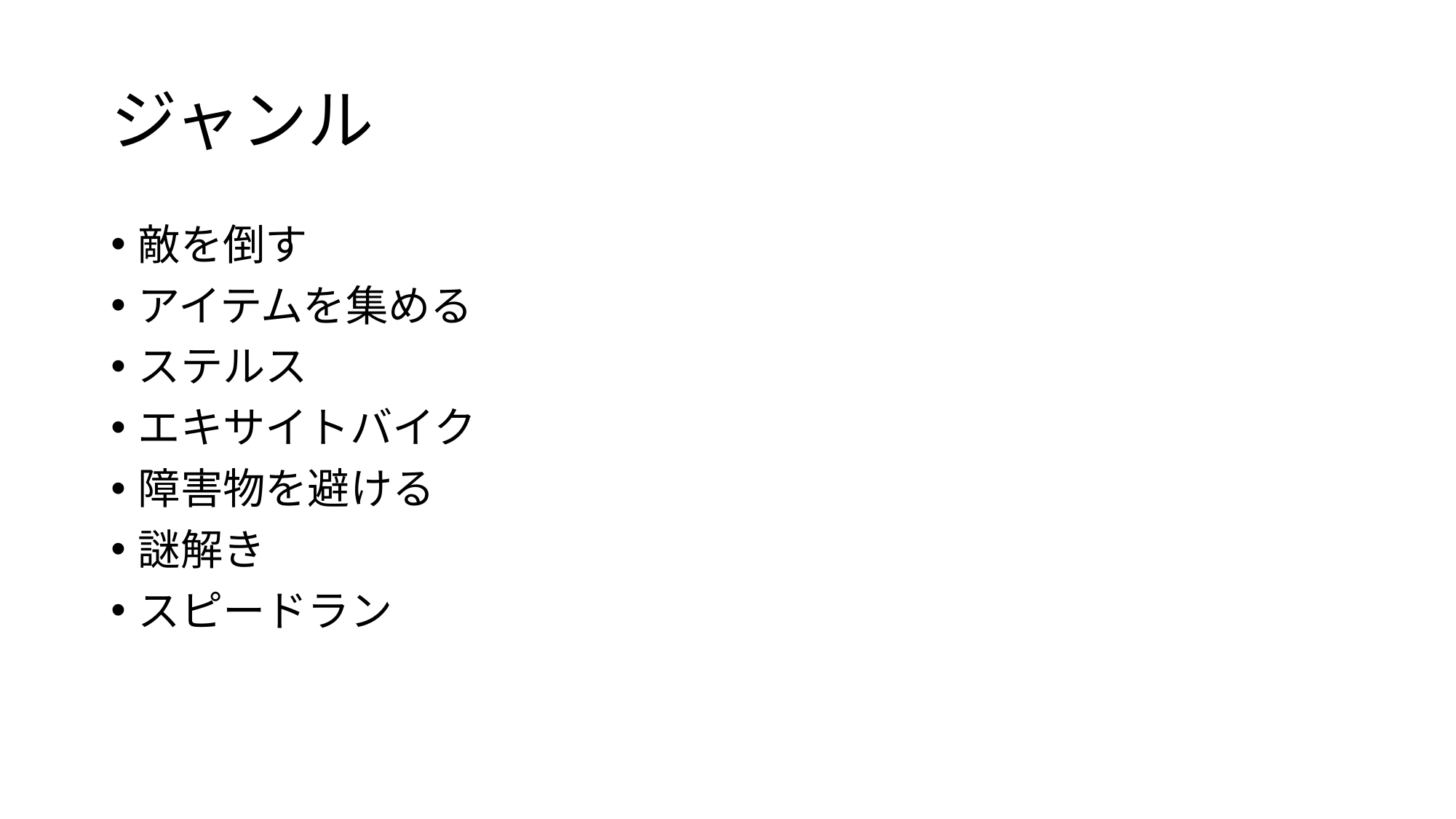

# ジャンル
敵を倒す
アイテムを集める
ステルス
エキサイトバイク
障害物を避ける
謎解き
スピードラン